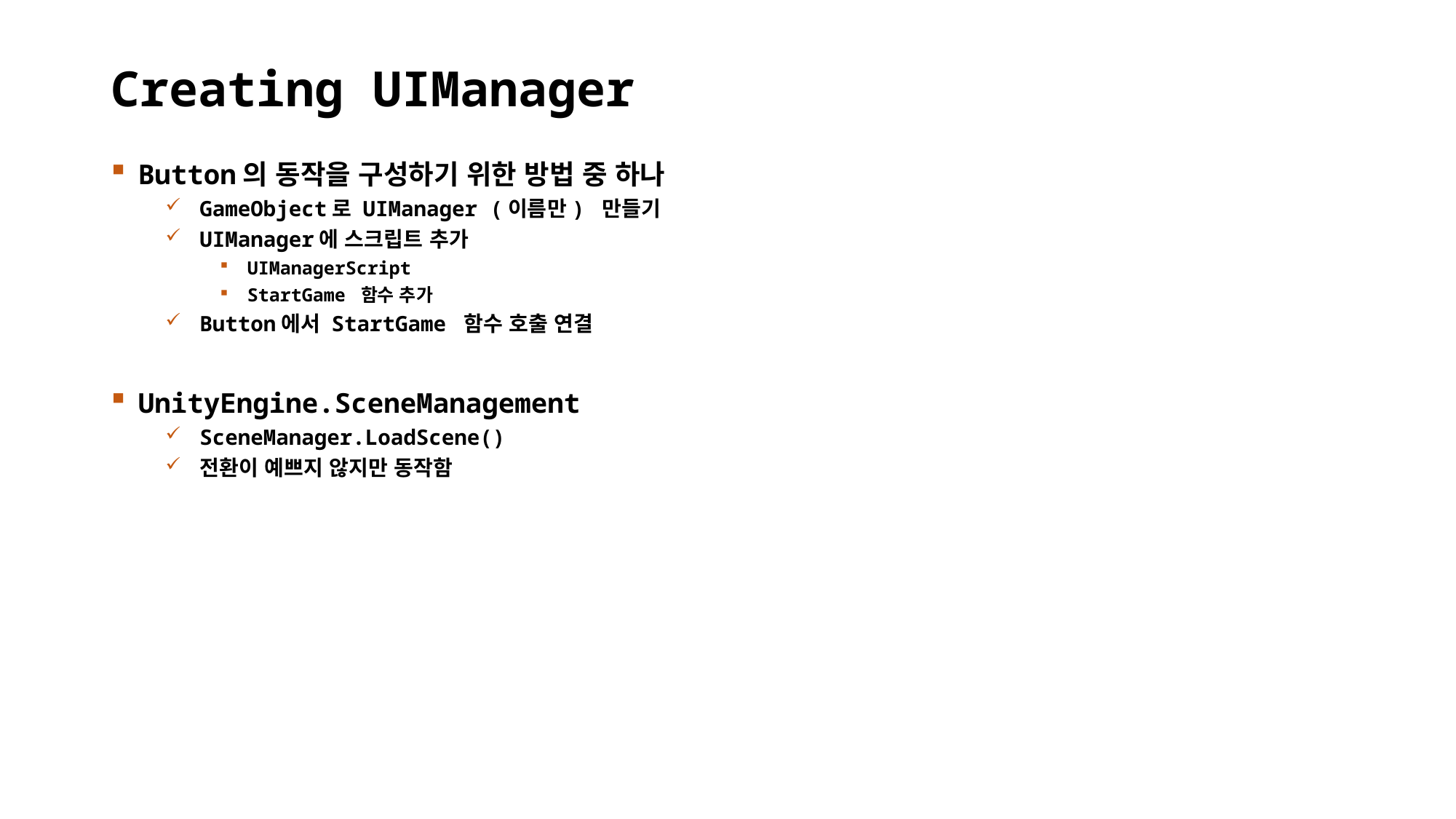

# Creating UIManager
Button의 동작을 구성하기 위한 방법 중 하나
GameObject로 UIManager (이름만) 만들기
UIManager에 스크립트 추가
UIManagerScript
StartGame 함수 추가
Button에서 StartGame 함수 호출 연결

UnityEngine.SceneManagement
SceneManager.LoadScene()
전환이 예쁘지 않지만 동작함